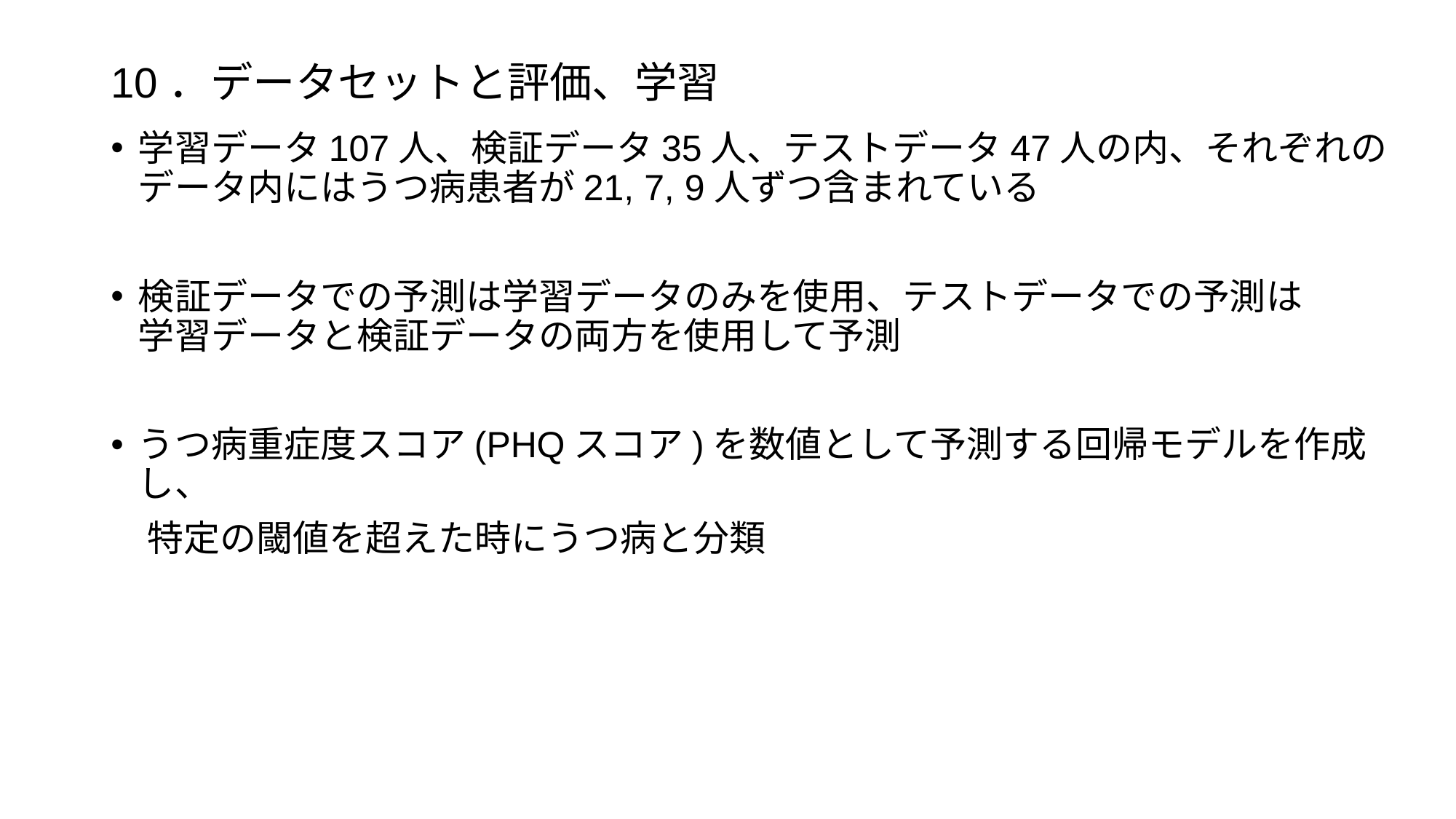

# 10．データセットと評価、学習
学習データ107人、検証データ35人、テストデータ47人の内、それぞれのデータ内にはうつ病患者が21, 7, 9人ずつ含まれている

検証データでの予測は学習データのみを使用、テストデータでの予測は　　学習データと検証データの両方を使用して予測

うつ病重症度スコア(PHQスコア)を数値として予測する回帰モデルを作成し、
　特定の閾値を超えた時にうつ病と分類